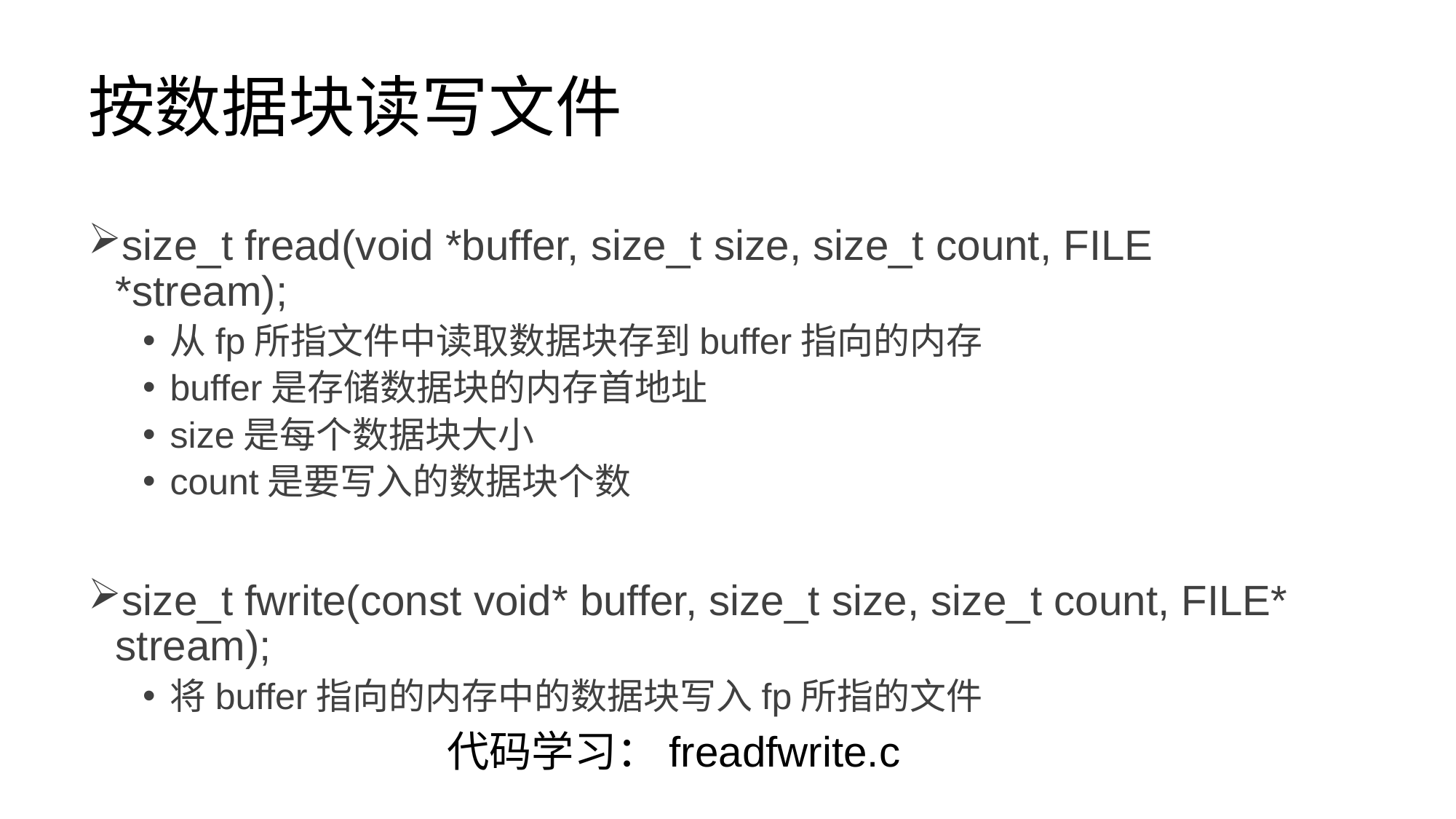

# 按数据块读写文件
size_t fread(void *buffer, size_t size, size_t count, FILE *stream);
从fp所指文件中读取数据块存到buffer指向的内存
buffer是存储数据块的内存首地址
size是每个数据块大小
count是要写入的数据块个数

size_t fwrite(const void* buffer, size_t size, size_t count, FILE* stream);
将buffer指向的内存中的数据块写入fp所指的文件
代码学习：freadfwrite.c